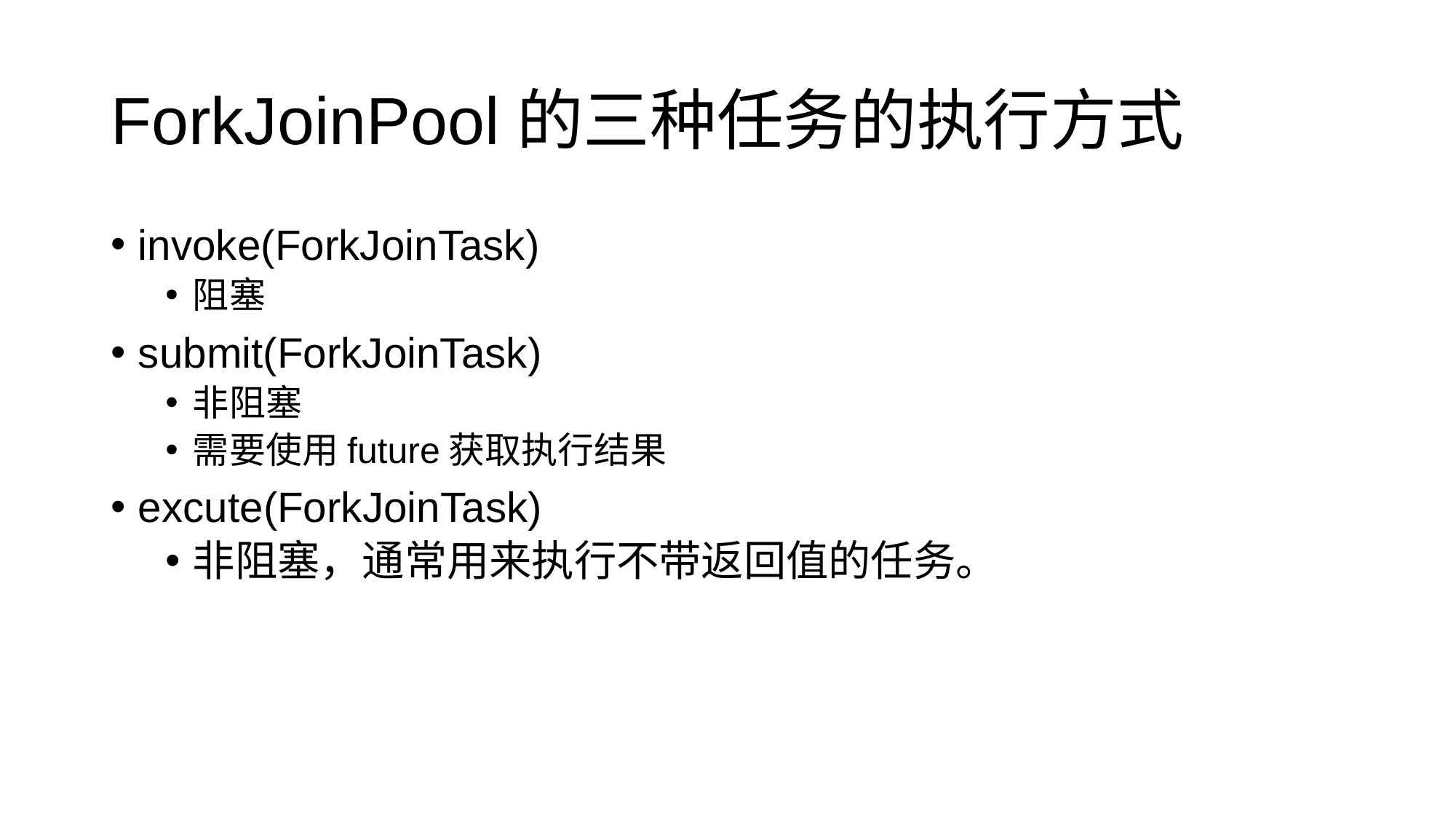

# ForkJoinPool的三种任务的执行方式
invoke(ForkJoinTask)
阻塞
submit(ForkJoinTask)
非阻塞
需要使用future获取执行结果
excute(ForkJoinTask)
非阻塞，通常用来执行不带返回值的任务。